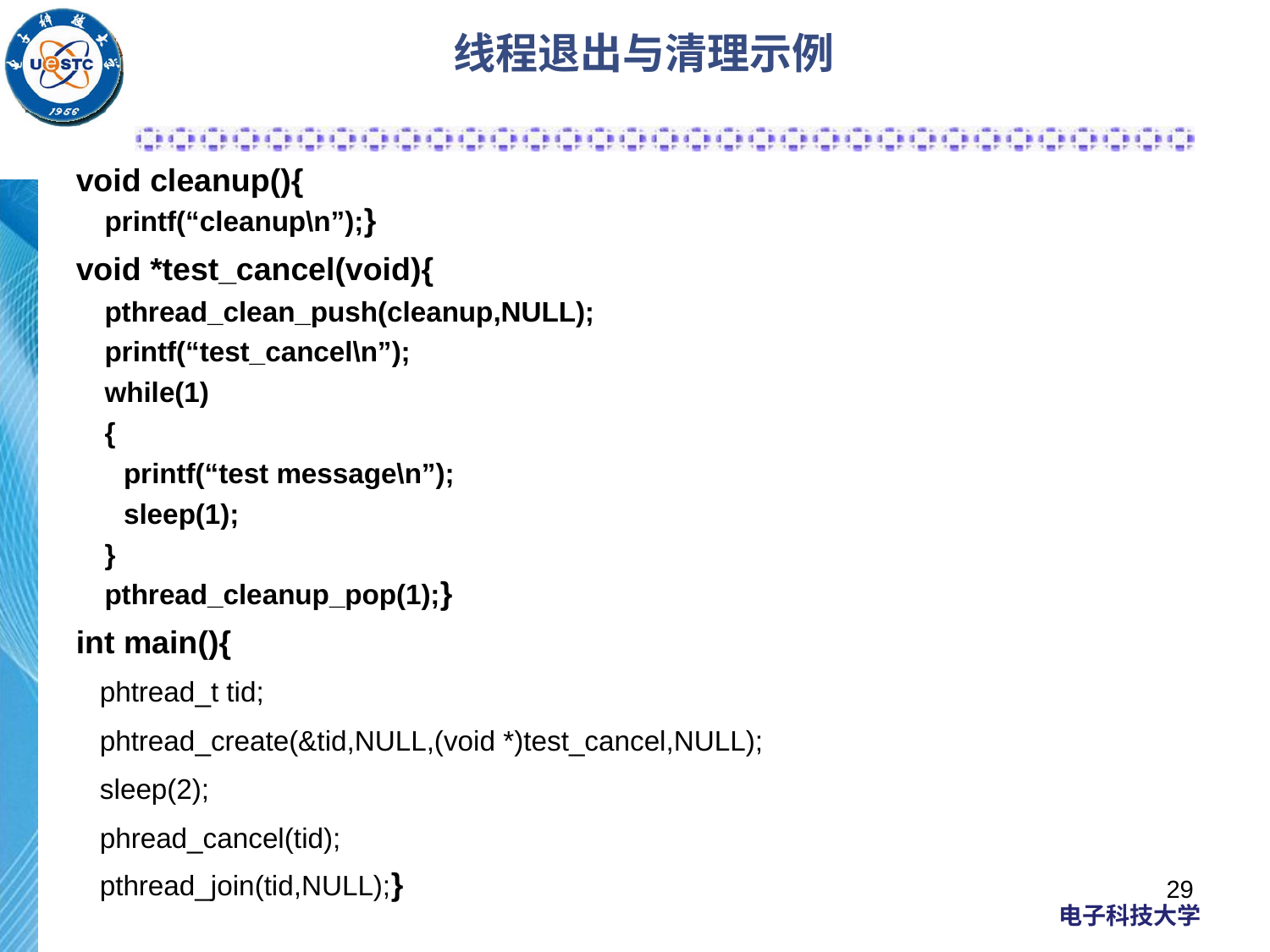

# 线程退出与清理示例
void cleanup(){
printf(“cleanup\n”);}
void *test_cancel(void){
pthread_clean_push(cleanup,NULL);
printf(“test_cancel\n”);
while(1)
{
	printf(“test message\n”);
	sleep(1);
}
pthread_cleanup_pop(1);}
int main(){
	phtread_t tid;
	phtread_create(&tid,NULL,(void *)test_cancel,NULL);
	sleep(2);
	phread_cancel(tid);
	pthread_join(tid,NULL);}
29